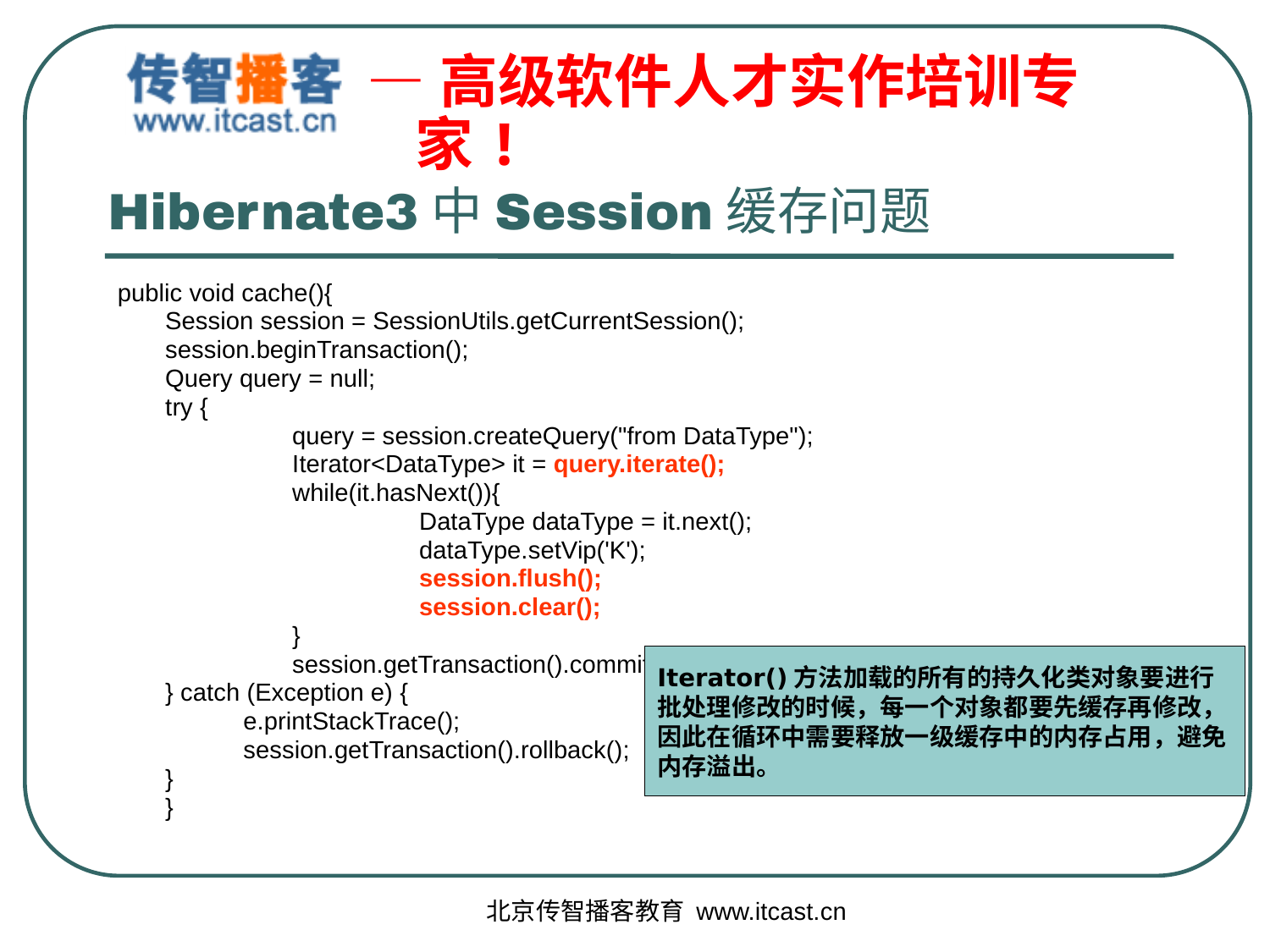

# Hibernate3中Session缓存问题
public void cache(){
	Session session = SessionUtils.getCurrentSession();
	session.beginTransaction();
	Query query = null;
	try {
		query = session.createQuery("from DataType");
		Iterator<DataType> it = query.iterate();
		while(it.hasNext()){
			DataType dataType = it.next();
			dataType.setVip('K');
			session.flush();
			session.clear();
		}
		session.getTransaction().commit();
	} catch (Exception e) {
                  e.printStackTrace();
                  session.getTransaction().rollback();
	}
	}
Iterator()方法加载的所有的持久化类对象要进行
批处理修改的时候，每一个对象都要先缓存再修改，
因此在循环中需要释放一级缓存中的内存占用，避免
内存溢出。
北京传智播客教育 www.itcast.cn